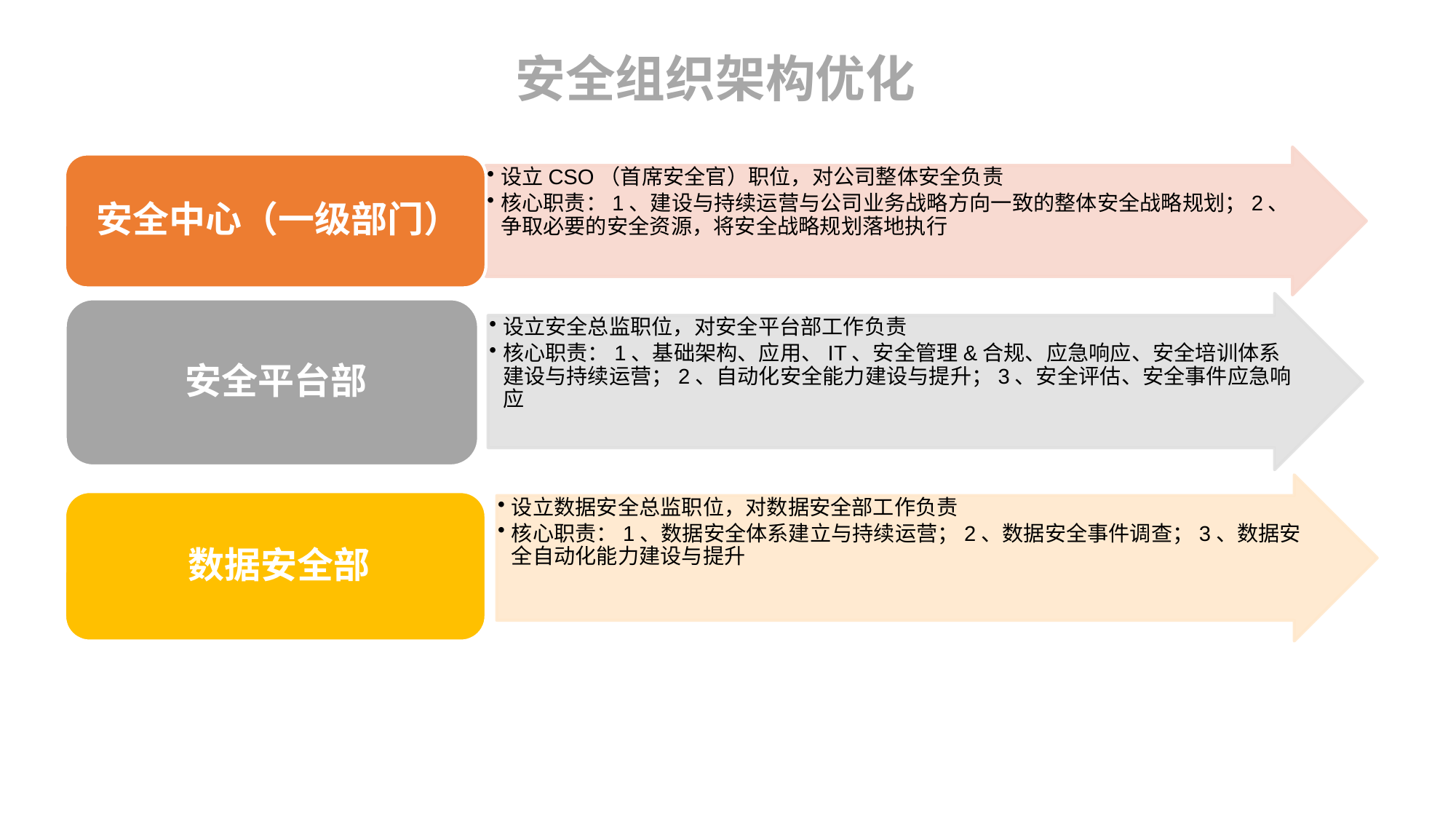

安全组织架构优化
设立CSO（首席安全官）职位，对公司整体安全负责
核心职责：1、建设与持续运营与公司业务战略方向一致的整体安全战略规划；2、争取必要的安全资源，将安全战略规划落地执行
安全中心（一级部门）
设立安全总监职位，对安全平台部工作负责
核心职责：1、基础架构、应用、IT、安全管理&合规、应急响应、安全培训体系建设与持续运营；2、自动化安全能力建设与提升；3、安全评估、安全事件应急响应
安全平台部
设立数据安全总监职位，对数据安全部工作负责
核心职责：1、数据安全体系建立与持续运营；2、数据安全事件调查；3、数据安全自动化能力建设与提升
数据安全部